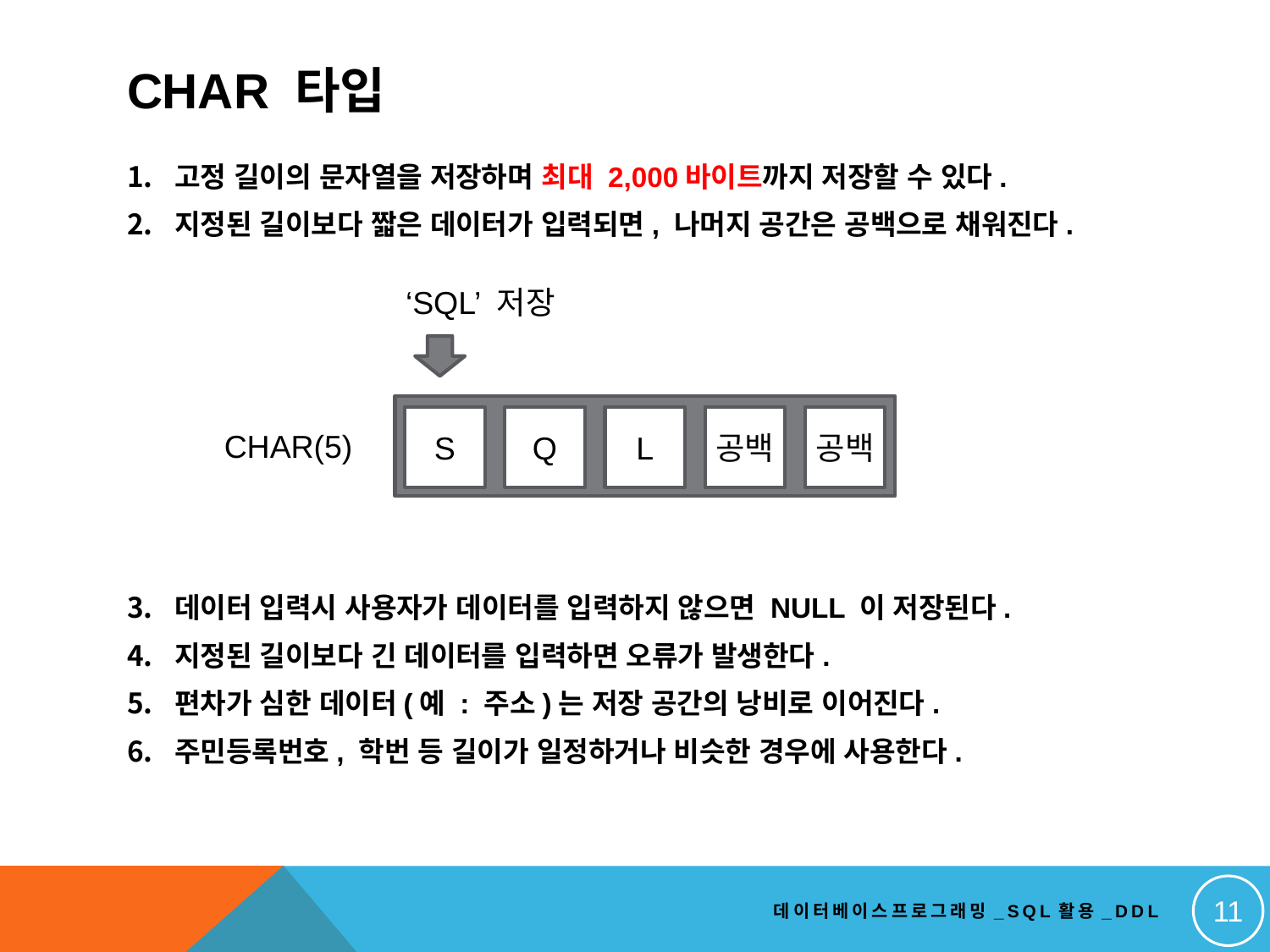

# char 타입
고정 길이의 문자열을 저장하며 최대 2,000바이트까지 저장할 수 있다.
지정된 길이보다 짧은 데이터가 입력되면, 나머지 공간은 공백으로 채워진다.

데이터 입력시 사용자가 데이터를 입력하지 않으면 NULL 이 저장된다.
지정된 길이보다 긴 데이터를 입력하면 오류가 발생한다.
편차가 심한 데이터(예 : 주소)는 저장 공간의 낭비로 이어진다.
주민등록번호, 학번 등 길이가 일정하거나 비슷한 경우에 사용한다.
‘SQL’ 저장

S
Q
L
공백
공백
CHAR(5)
11
데이터베이스프로그래밍_SQL활용_DDL